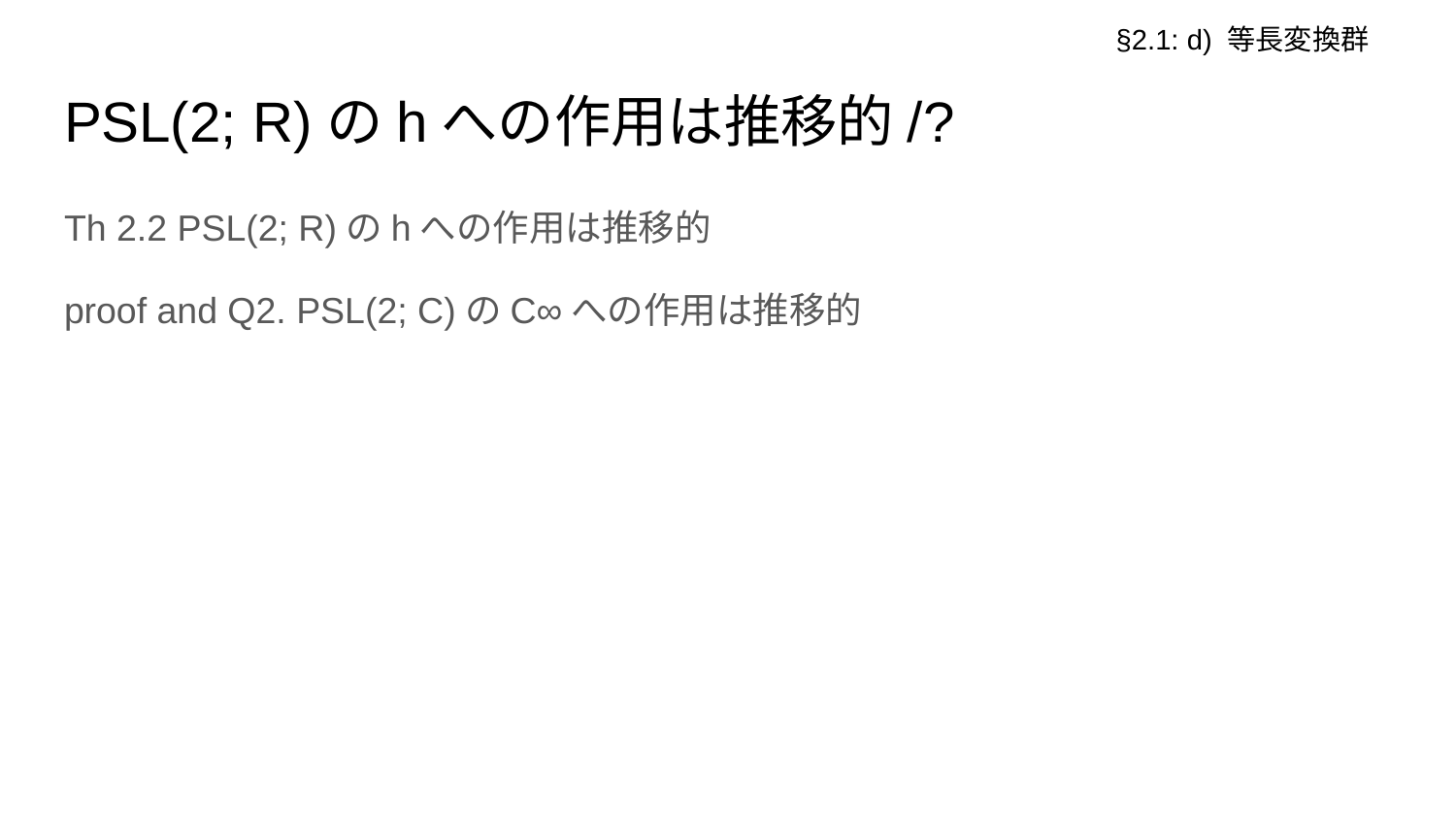

§2.1: d) 等長変換群

# PSL(2; R)のhへの作用は推移的/?
Th 2.2 PSL(2; R)のhへの作用は推移的
proof and Q2. PSL(2; C)のC∞への作用は推移的